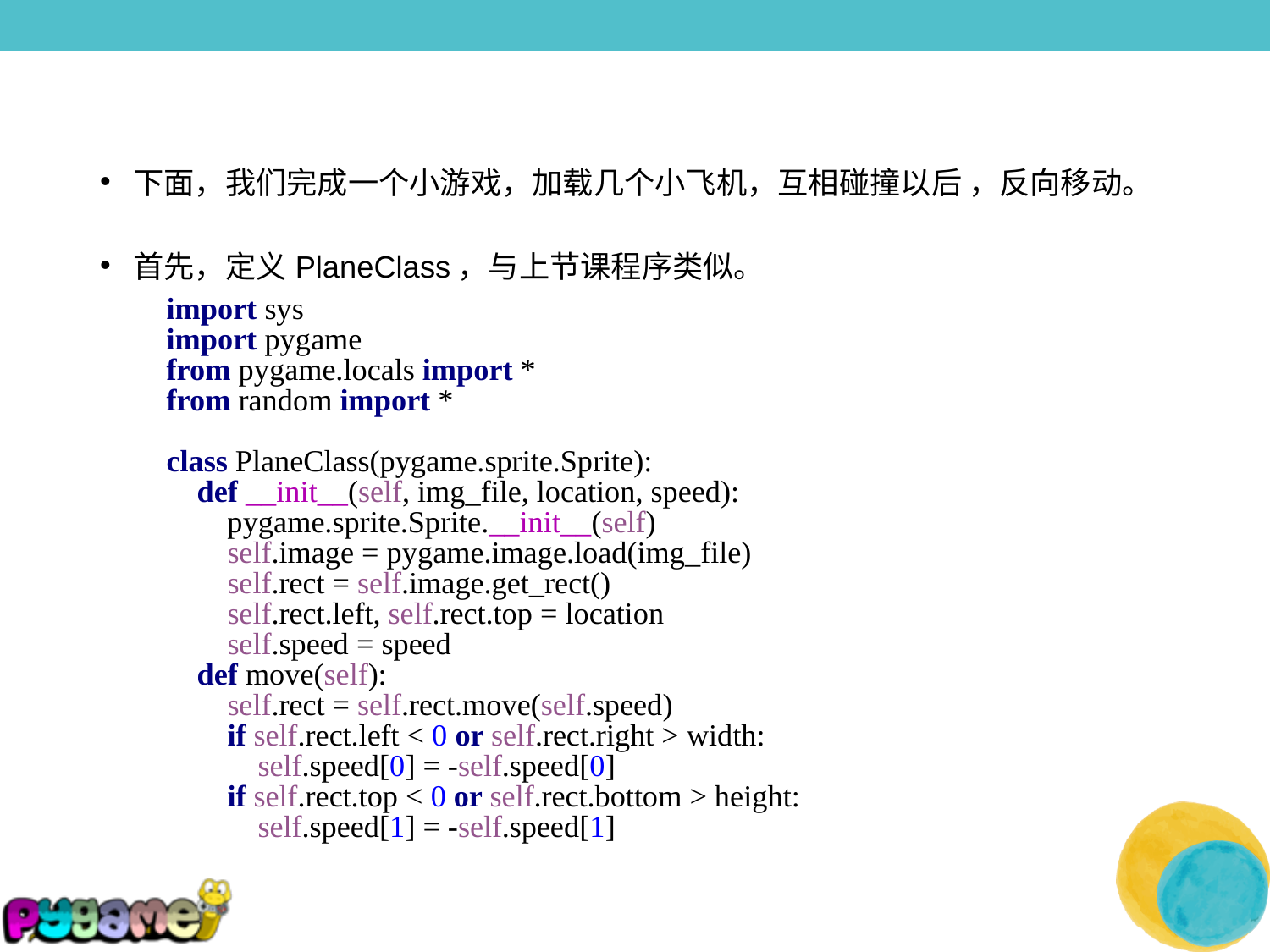

下面，我们完成一个小游戏，加载几个小飞机，互相碰撞以后 ，反向移动。
首先，定义PlaneClass，与上节课程序类似。
import sys
import pygame
from pygame.locals import *
from random import *
class PlaneClass(pygame.sprite.Sprite):
    def __init__(self, img_file, location, speed):
        pygame.sprite.Sprite.__init__(self)
        self.image = pygame.image.load(img_file)
        self.rect = self.image.get_rect()
        self.rect.left, self.rect.top = location
        self.speed = speed
    def move(self):
        self.rect = self.rect.move(self.speed)
        if self.rect.left < 0 or self.rect.right > width:
            self.speed[0] = -self.speed[0]
        if self.rect.top < 0 or self.rect.bottom > height:
            self.speed[1] = -self.speed[1]